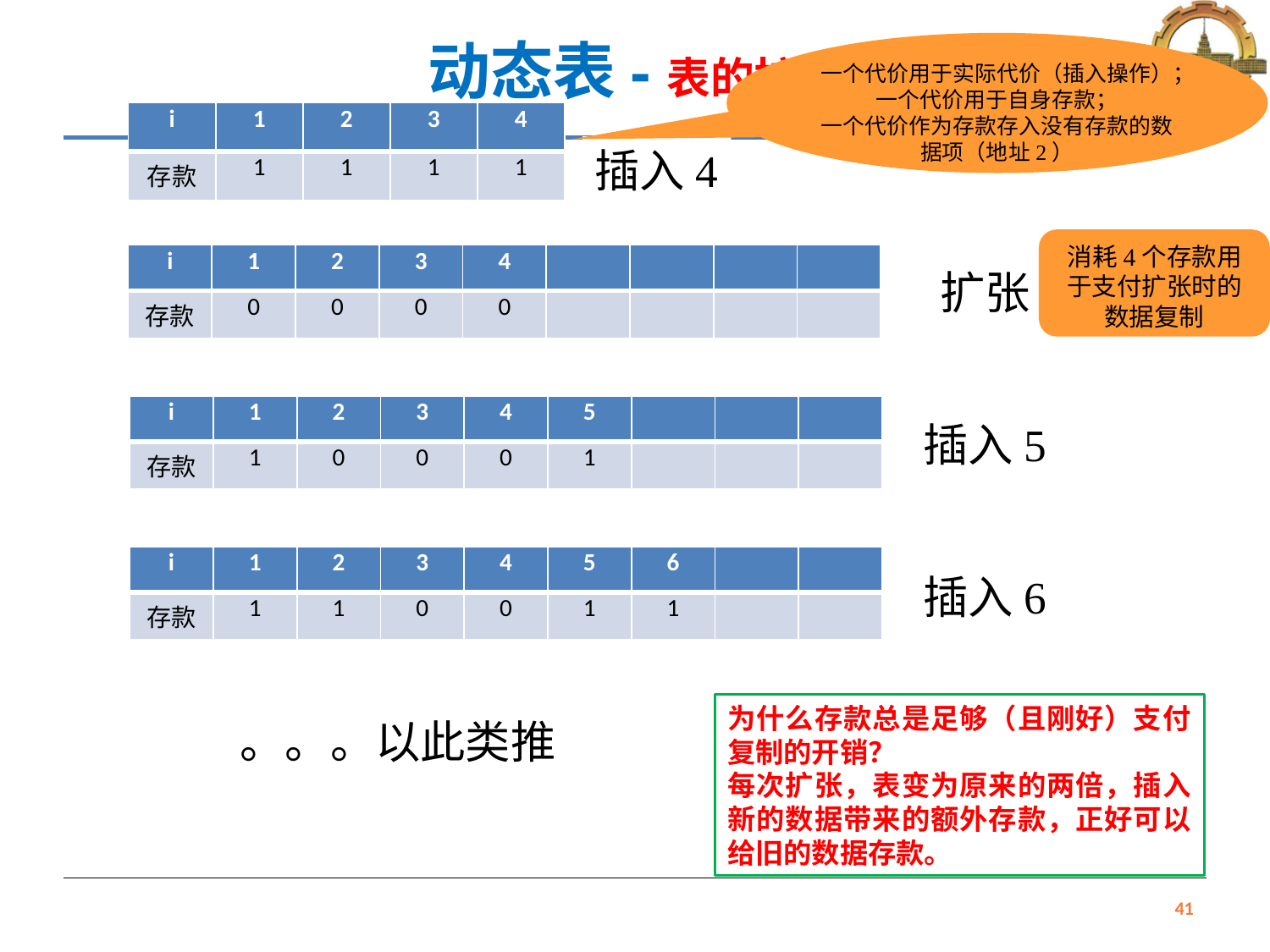

# 动态表-表的扩张
一个代价用于实际代价（插入操作）；
一个代价用于自身存款；
一个代价作为存款存入没有存款的数据项（地址2）

| i | 1 | 2 | 3 | 4 |
| --- | --- | --- | --- | --- |
| 存款 | 1 | 1 | 1 | 1 |
插入4
消耗4个存款用于支付扩张时的数据复制
| i | 1 | 2 | 3 | 4 |  |  |  |  |
| --- | --- | --- | --- | --- | --- | --- | --- | --- |
| 存款 | 0 | 0 | 0 | 0 |  |  |  |  |
扩张
| i | 1 | 2 | 3 | 4 | 5 |  |  |  |
| --- | --- | --- | --- | --- | --- | --- | --- | --- |
| 存款 | 1 | 0 | 0 | 0 | 1 |  |  |  |
插入5
| i | 1 | 2 | 3 | 4 | 5 | 6 |  |  |
| --- | --- | --- | --- | --- | --- | --- | --- | --- |
| 存款 | 1 | 1 | 0 | 0 | 1 | 1 |  |  |
插入6
为什么存款总是足够（且刚好）支付复制的开销？
每次扩张，表变为原来的两倍，插入新的数据带来的额外存款，正好可以给旧的数据存款。
。。。以此类推
41